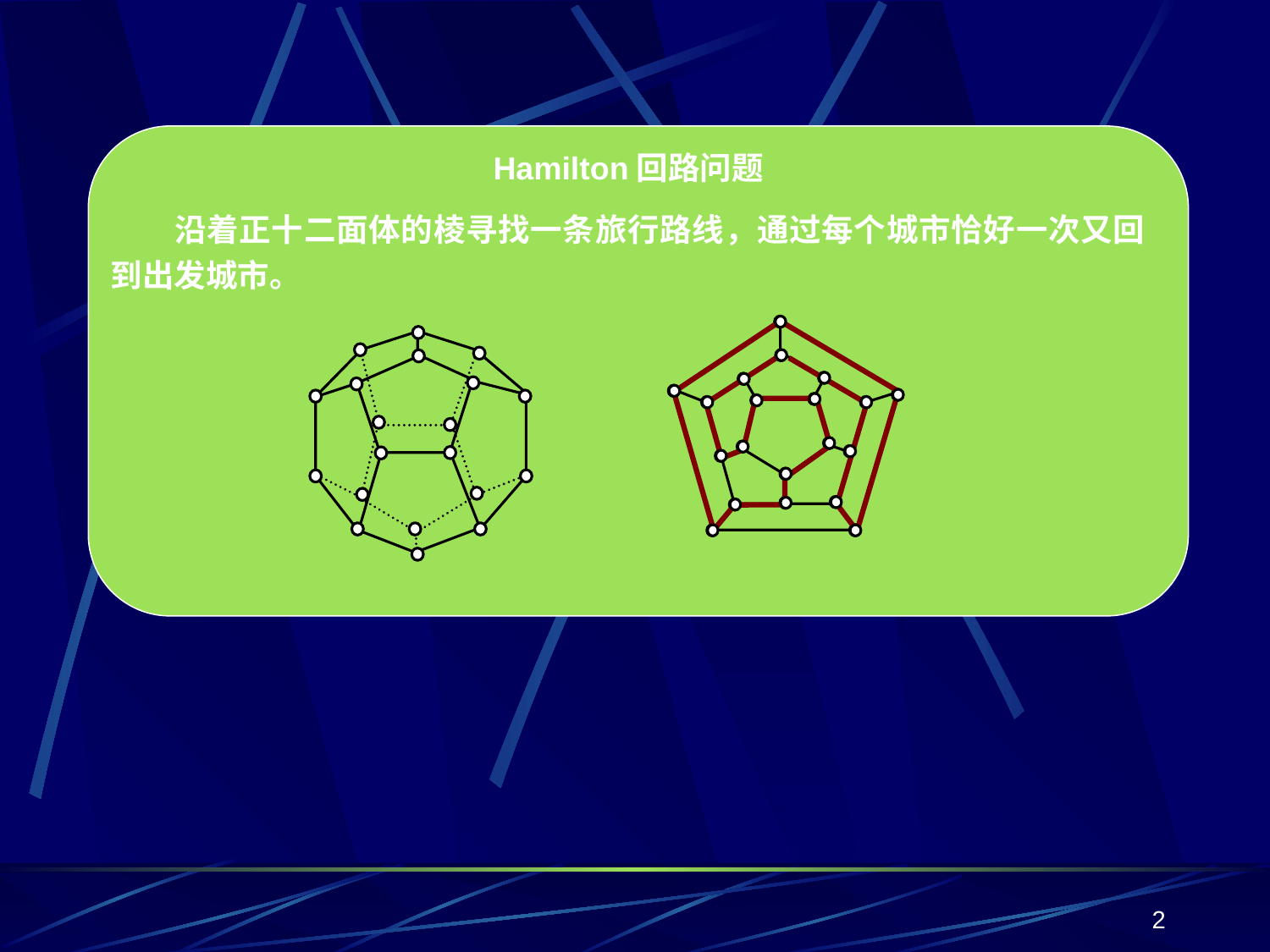

Hamilton回路问题
       沿着正十二面体的棱寻找一条旅行路线，通过每个城市恰好一次又回到出发城市。

2